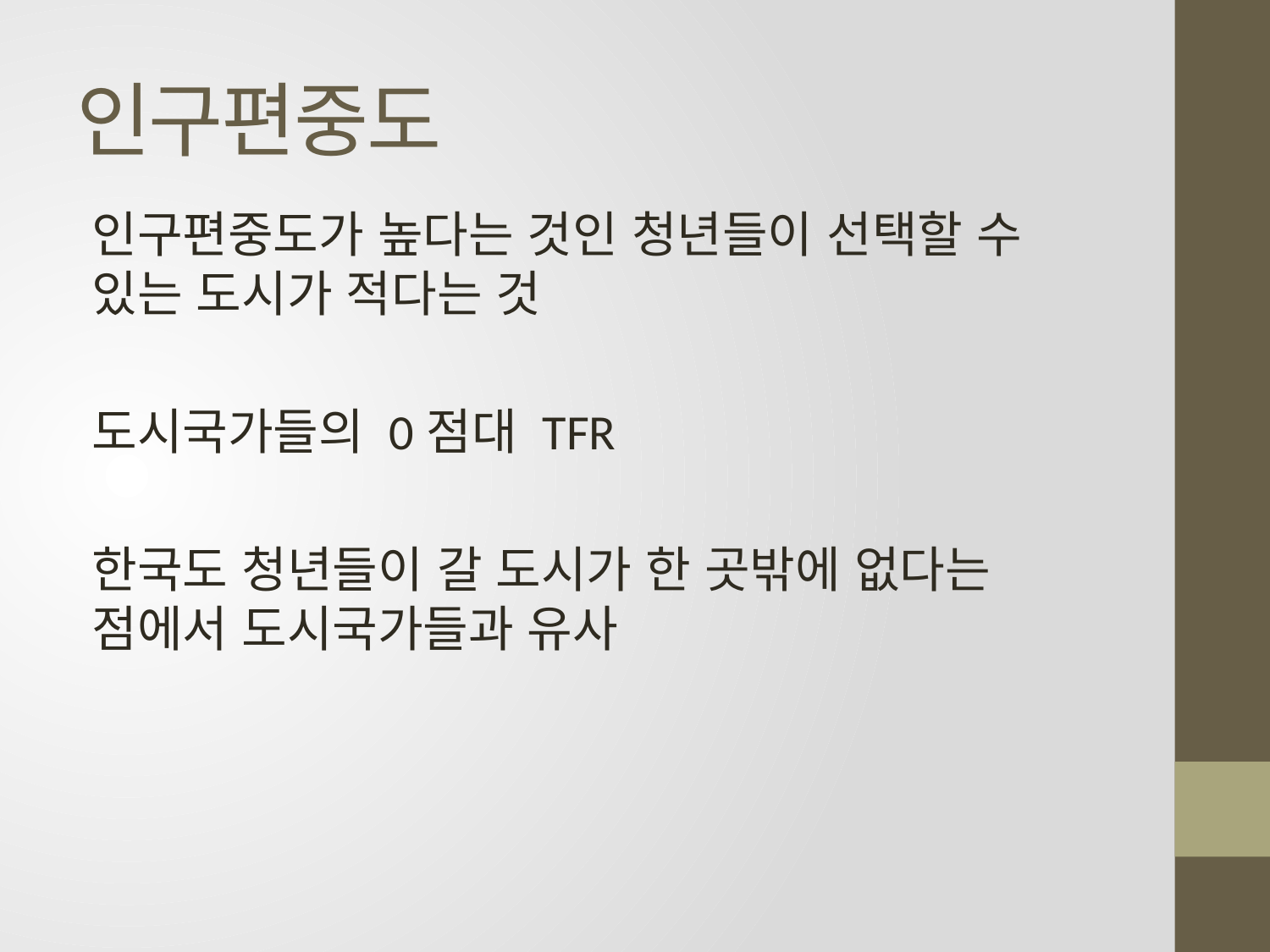

# 인구편중도
인구편중도가 높다는 것인 청년들이 선택할 수 있는 도시가 적다는 것

도시국가들의 0점대 TFR

한국도 청년들이 갈 도시가 한 곳밖에 없다는 점에서 도시국가들과 유사